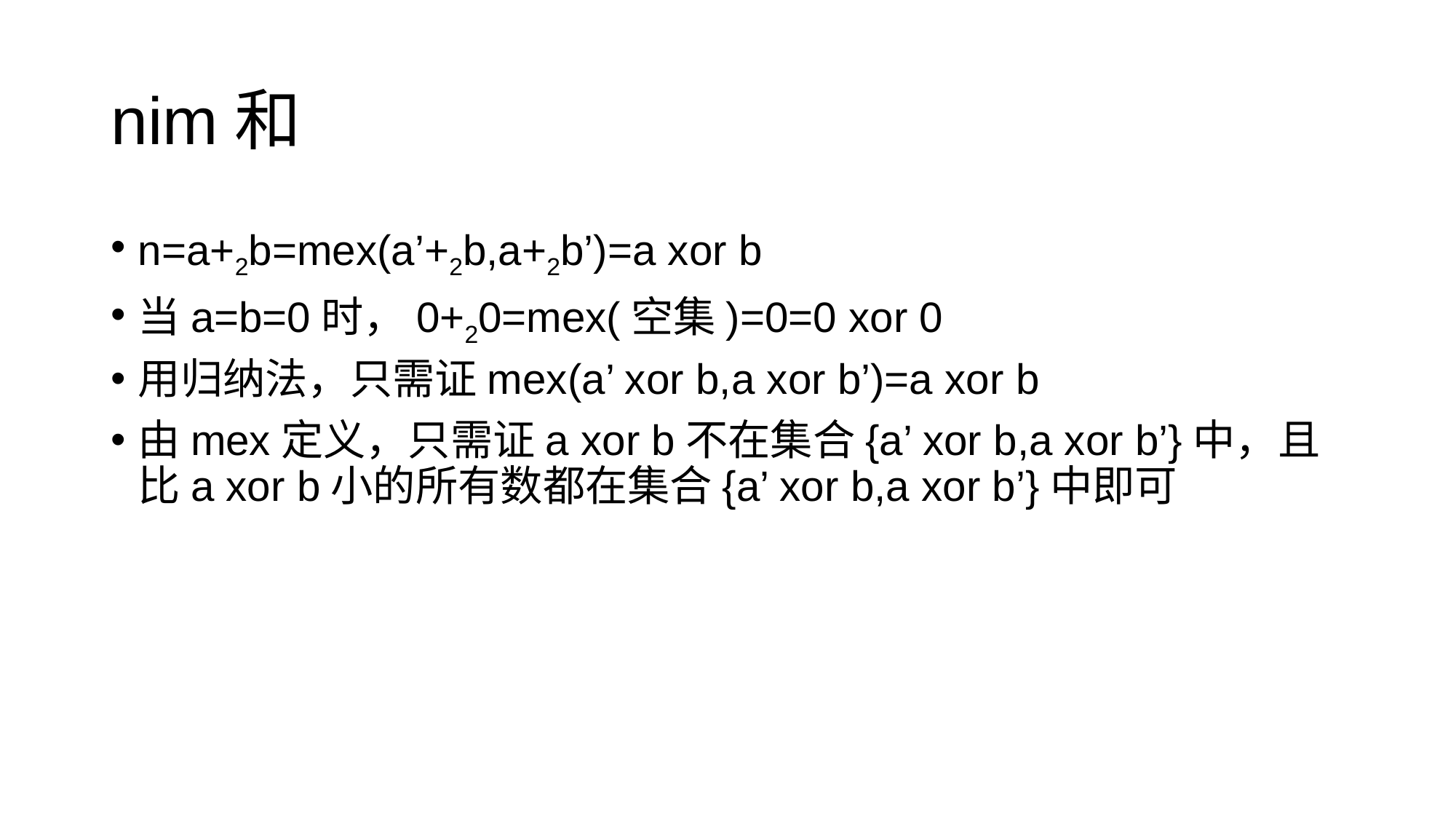

# nim和
n=a+2b=mex(a’+2b,a+2b’)=a xor b
当a=b=0时，0+20=mex(空集)=0=0 xor 0
用归纳法，只需证mex(a’ xor b,a xor b’)=a xor b
由mex定义，只需证a xor b不在集合{a’ xor b,a xor b’}中，且比a xor b小的所有数都在集合{a’ xor b,a xor b’}中即可